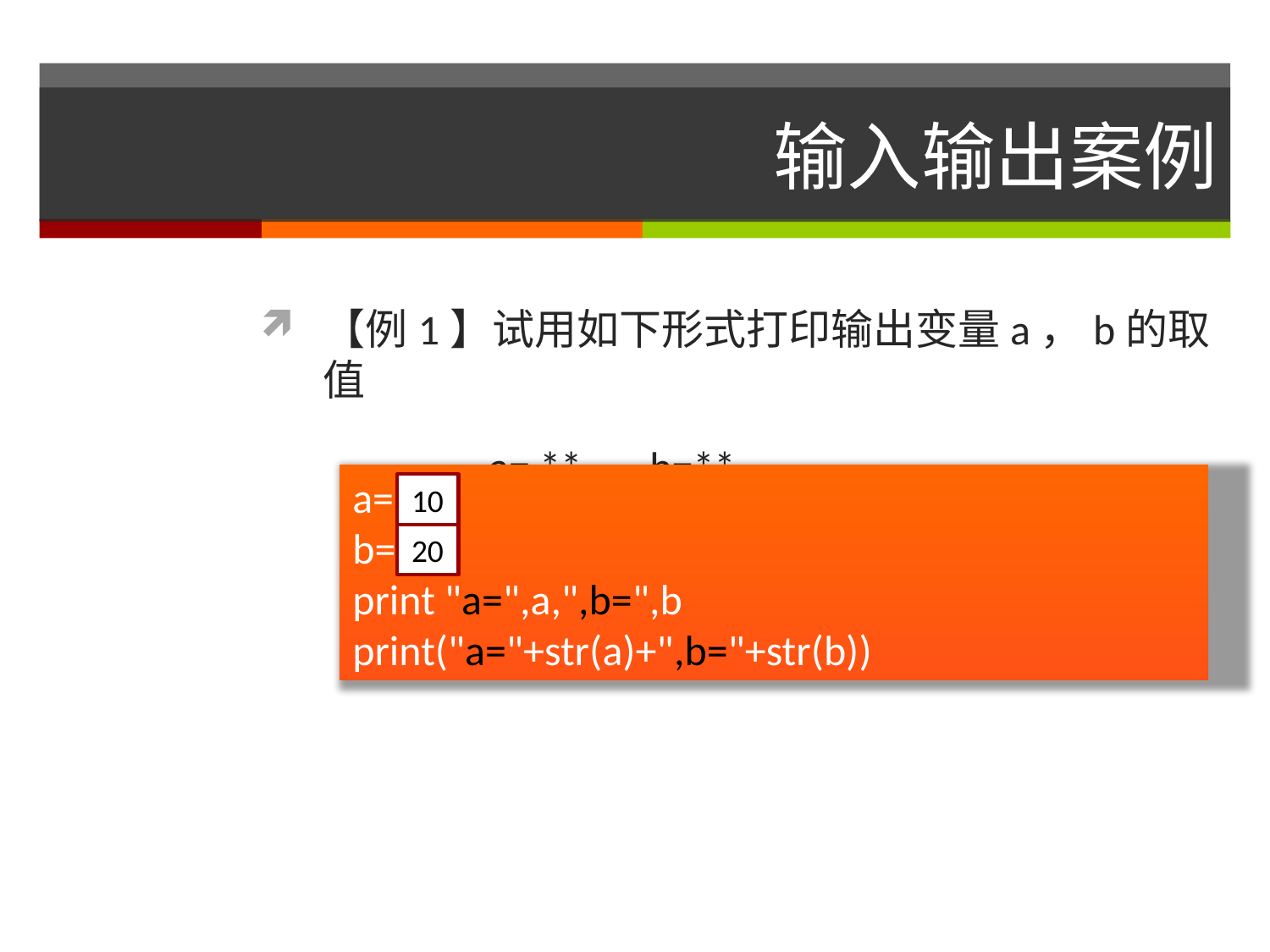

# 输入输出案例
【例1】试用如下形式打印输出变量a，b的取值
                        a= **   ,   b=**   。
a=10
b=20
print "a=",a,",b=",b
print("a="+str(a)+",b="+str(b))
10
20